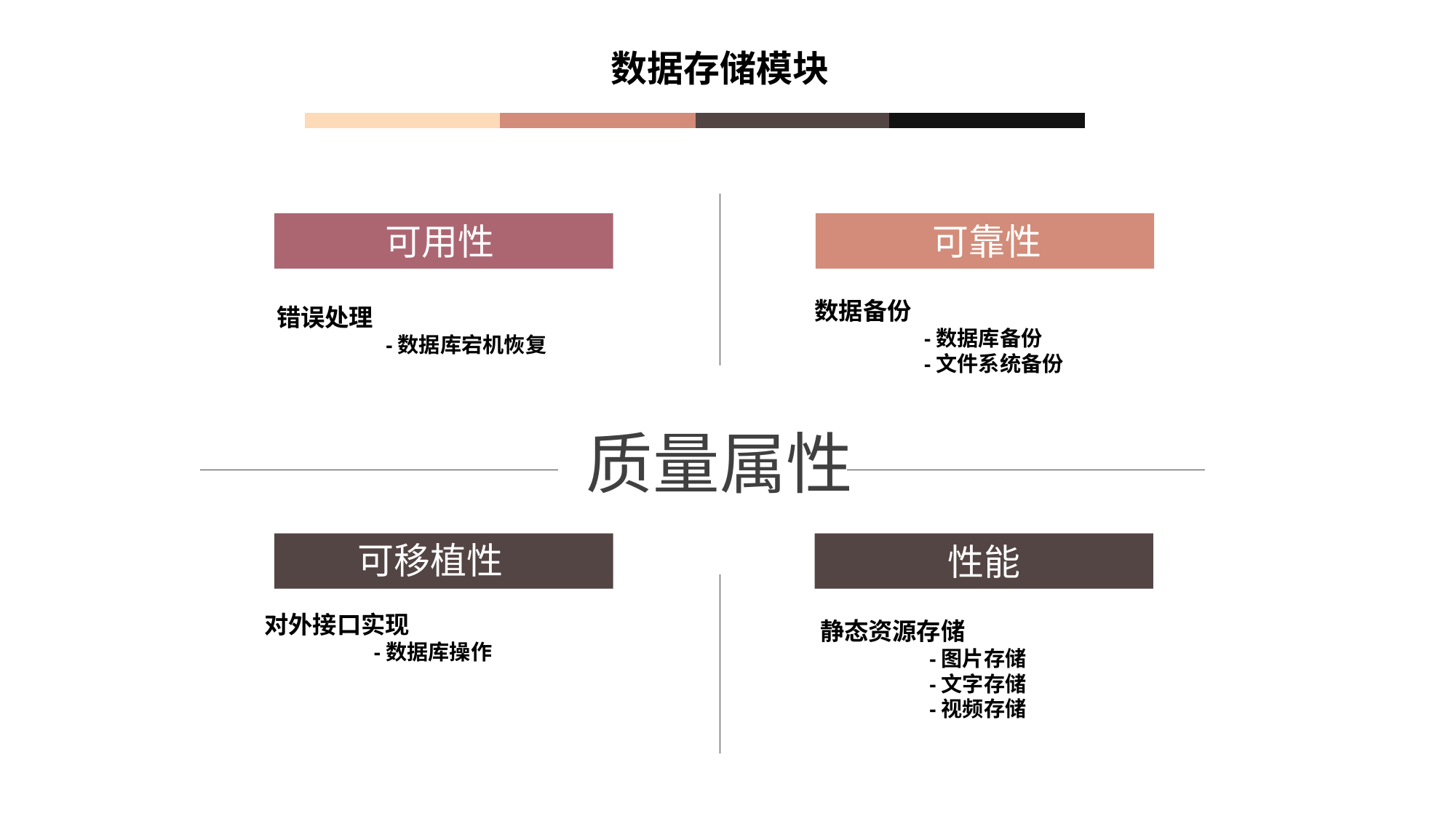

数据存储模块

可靠性
可用性
数据备份
	-数据库备份
	-文件系统备份
错误处理
	-数据库宕机恢复
质量属性
可移植性

性能
HREATS
对外接口实现
	-数据库操作
静态资源存储
	-图片存储
	-文字存储
	-视频存储